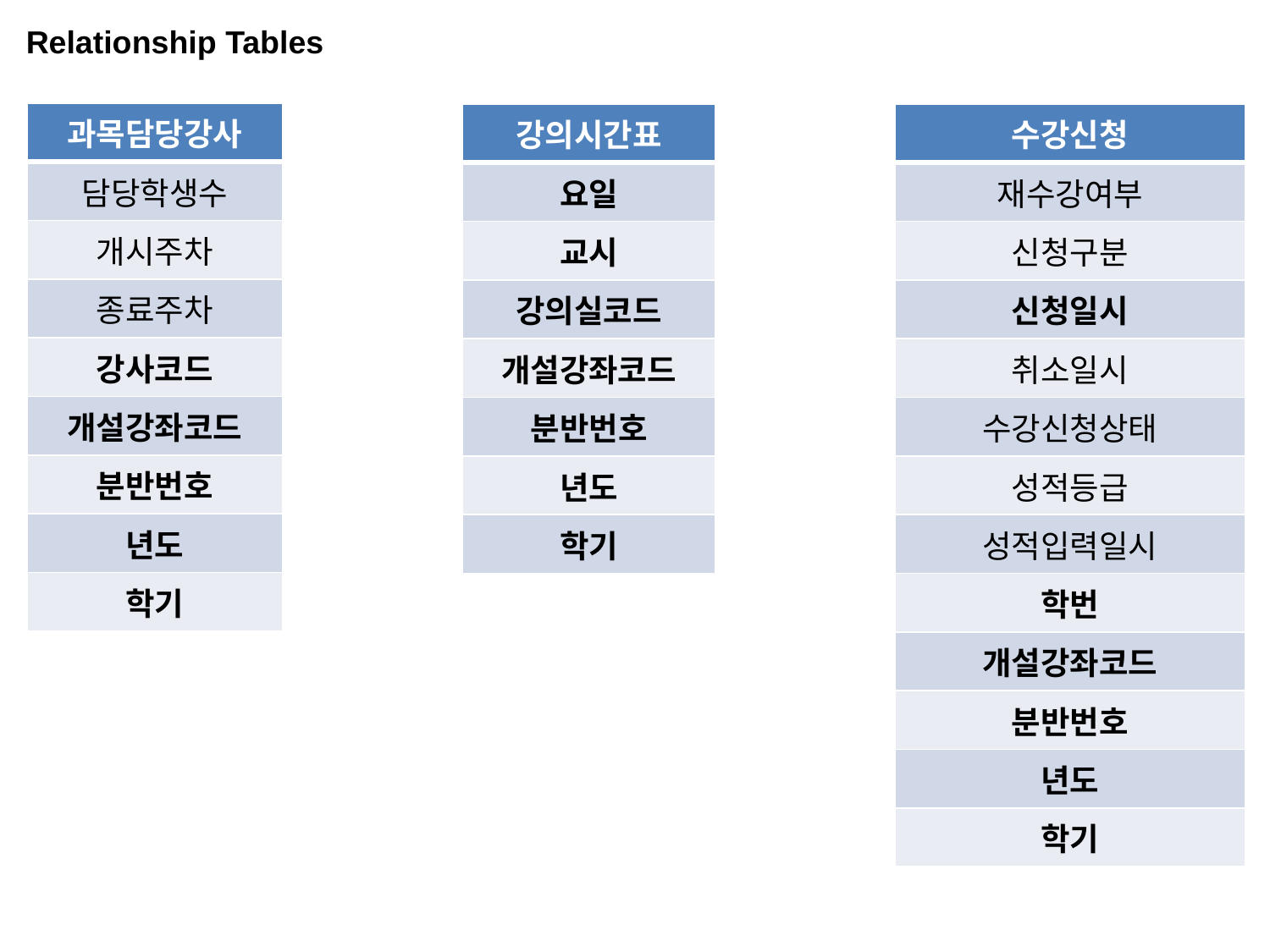

Relationship Tables
| 과목담당강사 |
| --- |
| 담당학생수 |
| 개시주차 |
| 종료주차 |
| 강사코드 |
| 개설강좌코드 |
| 분반번호 |
| 년도 |
| 학기 |
| 강의시간표 |
| --- |
| 요일 |
| 교시 |
| 강의실코드 |
| 개설강좌코드 |
| 분반번호 |
| 년도 |
| 학기 |
| 수강신청 |
| --- |
| 재수강여부 |
| 신청구분 |
| 신청일시 |
| 취소일시 |
| 수강신청상태 |
| 성적등급 |
| 성적입력일시 |
| 학번 |
| 개설강좌코드 |
| 분반번호 |
| 년도 |
| 학기 |